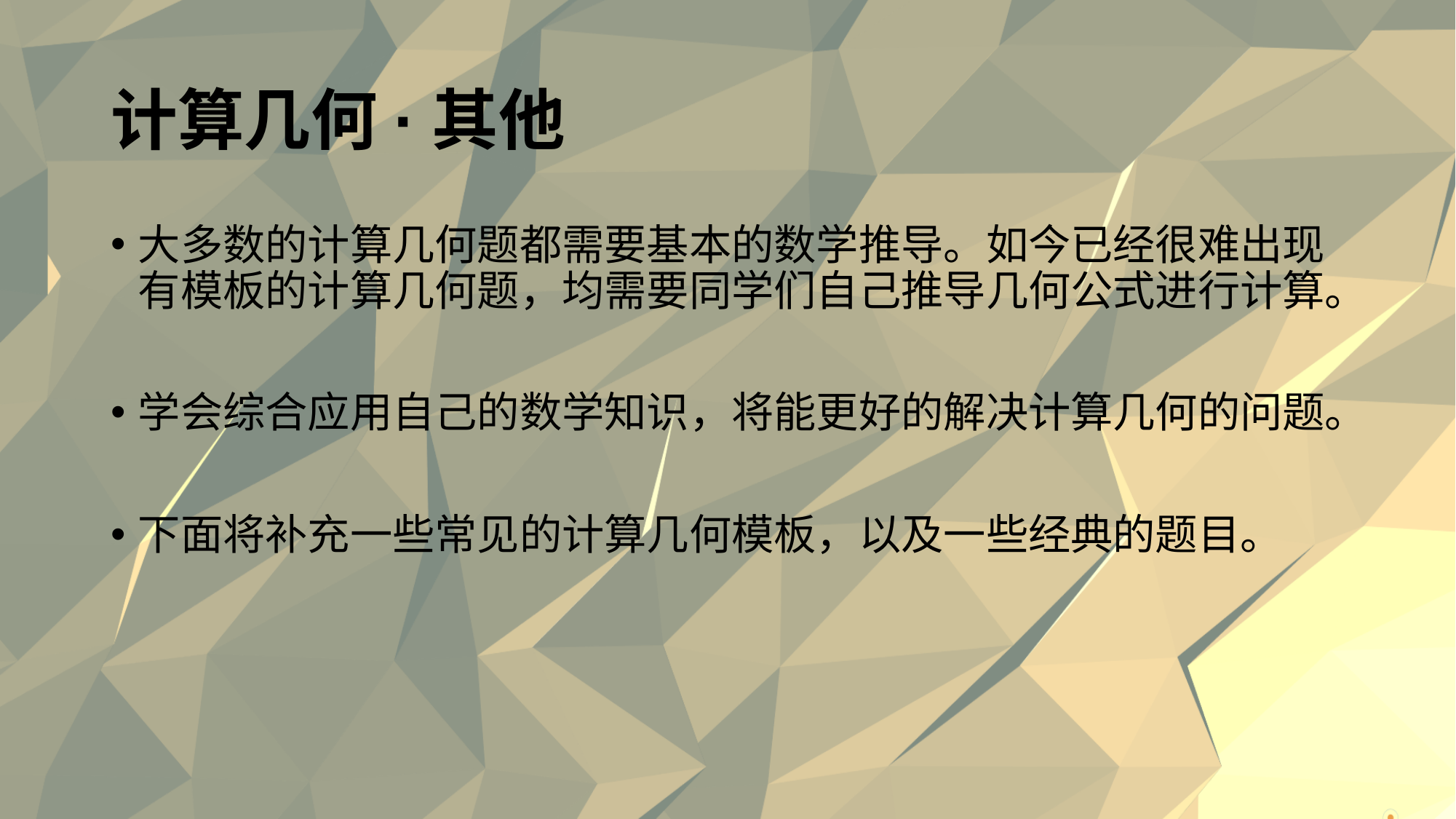

# 计算几何·其他
大多数的计算几何题都需要基本的数学推导。如今已经很难出现有模板的计算几何题，均需要同学们自己推导几何公式进行计算。

学会综合应用自己的数学知识，将能更好的解决计算几何的问题。

下面将补充一些常见的计算几何模板，以及一些经典的题目。